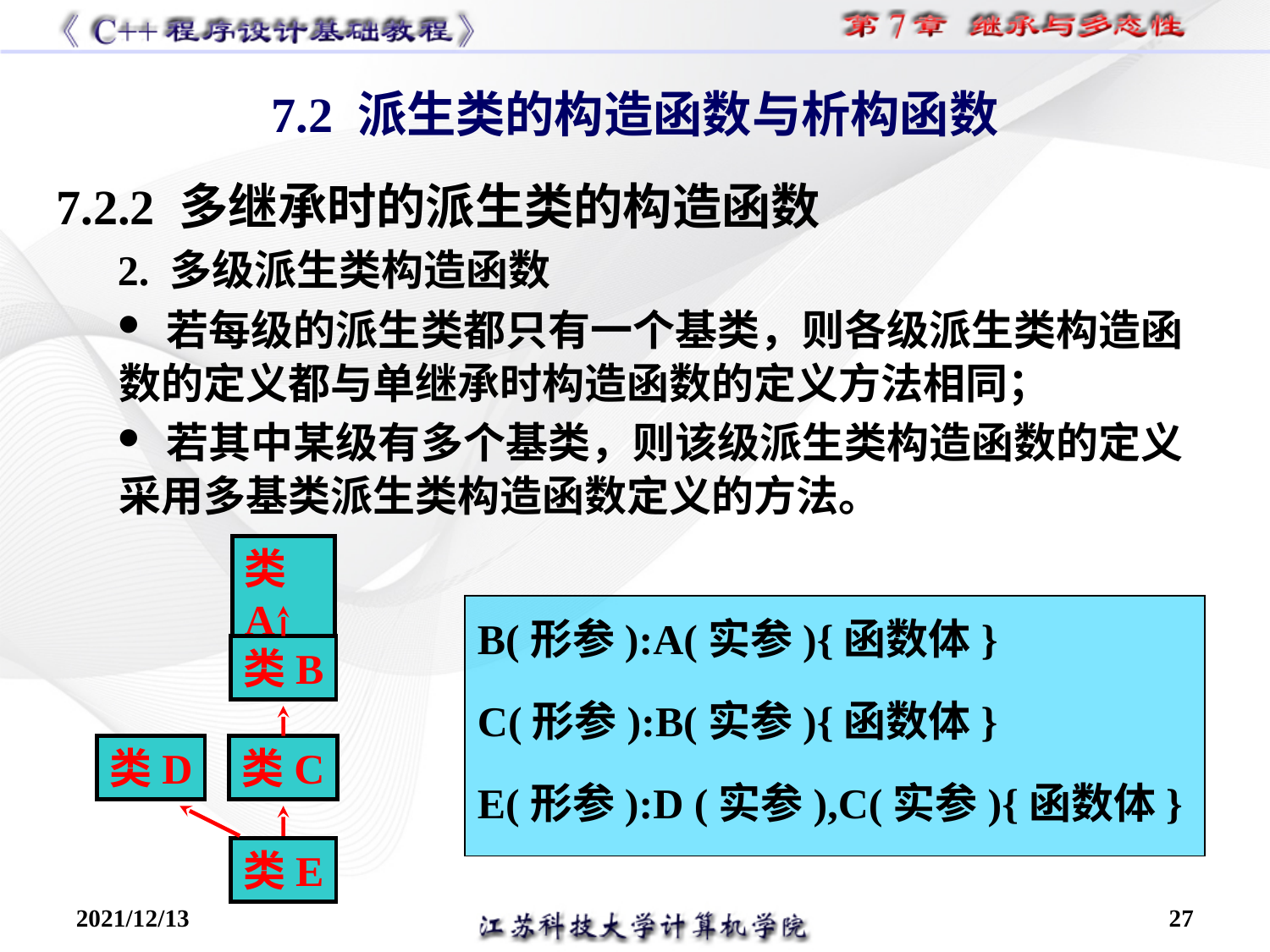

7.2 派生类的构造函数与析构函数
7.2.2 多继承时的派生类的构造函数
2. 多级派生类构造函数
 若每级的派生类都只有一个基类，则各级派生类构造函数的定义都与单继承时构造函数的定义方法相同；
 若其中某级有多个基类，则该级派生类构造函数的定义采用多基类派生类构造函数定义的方法。
类A

类B

类D
类C

类E
B(形参):A(实参){函数体}
C(形参):B(实参){函数体}
E(形参):D (实参),C(实参){函数体}